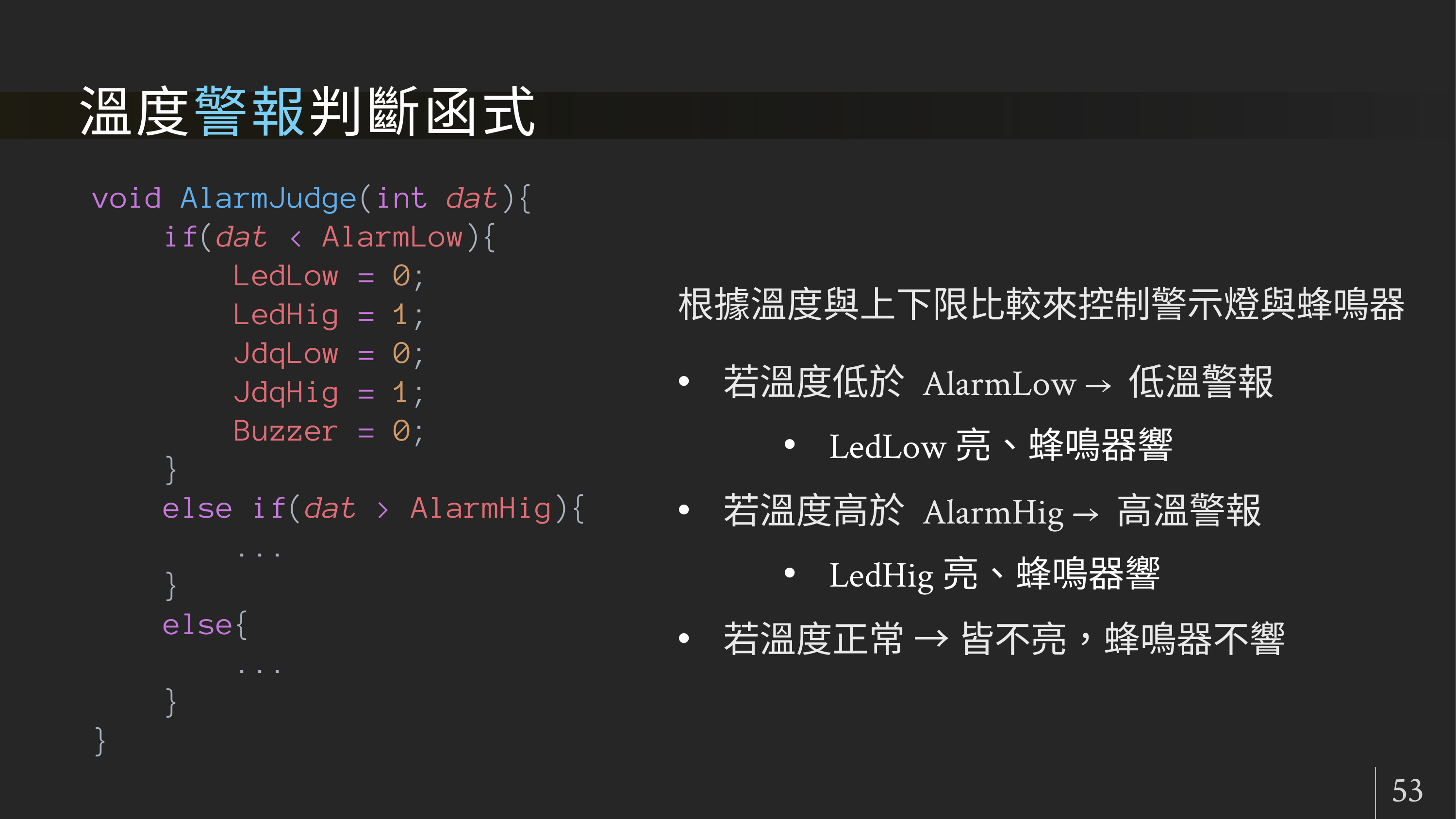

# 溫度警報判斷函式

void AlarmJudge(int dat){
    if(dat < AlarmLow){
        LedLow = 0;
        LedHig = 1;
        JdqLow = 0;
        JdqHig = 1;
        Buzzer = 0;
    }
    else if(dat > AlarmHig){
        ...
    }
    else{
        ...
    }
}
根據溫度與上下限比較來控制警示燈與蜂鳴器
若溫度低於 AlarmLow → 低溫警報
LedLow亮、蜂鳴器響
若溫度高於 AlarmHig → 高溫警報
LedHig亮、蜂鳴器響
若溫度正常 → 皆不亮，蜂鳴器不響
53